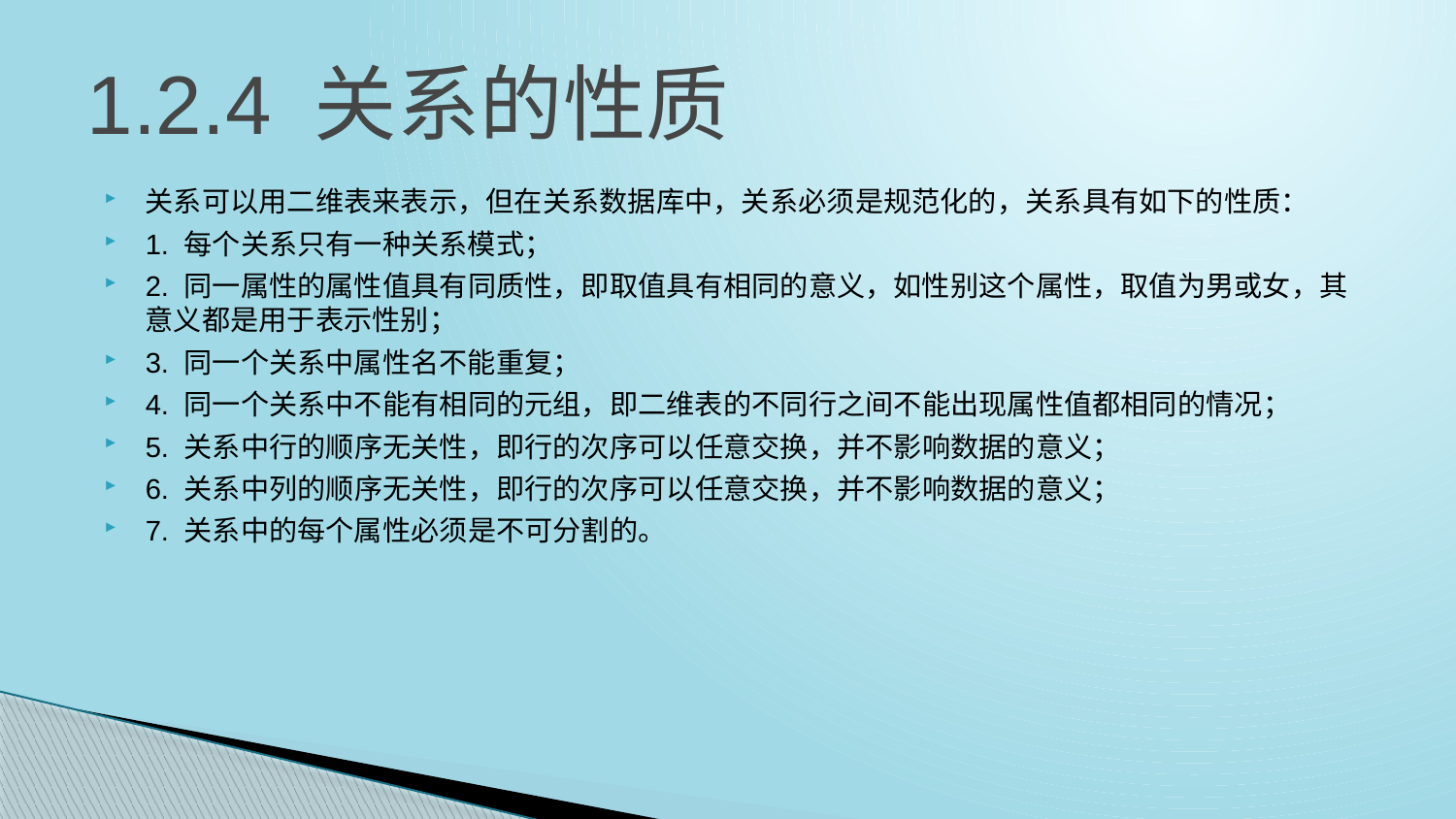

# 1.2.4 关系的性质
关系可以用二维表来表示，但在关系数据库中，关系必须是规范化的，关系具有如下的性质：
1. 每个关系只有一种关系模式；
2. 同一属性的属性值具有同质性，即取值具有相同的意义，如性别这个属性，取值为男或女，其意义都是用于表示性别；
3. 同一个关系中属性名不能重复；
4. 同一个关系中不能有相同的元组，即二维表的不同行之间不能出现属性值都相同的情况；
5. 关系中行的顺序无关性，即行的次序可以任意交换，并不影响数据的意义；
6. 关系中列的顺序无关性，即行的次序可以任意交换，并不影响数据的意义；
7. 关系中的每个属性必须是不可分割的。
9